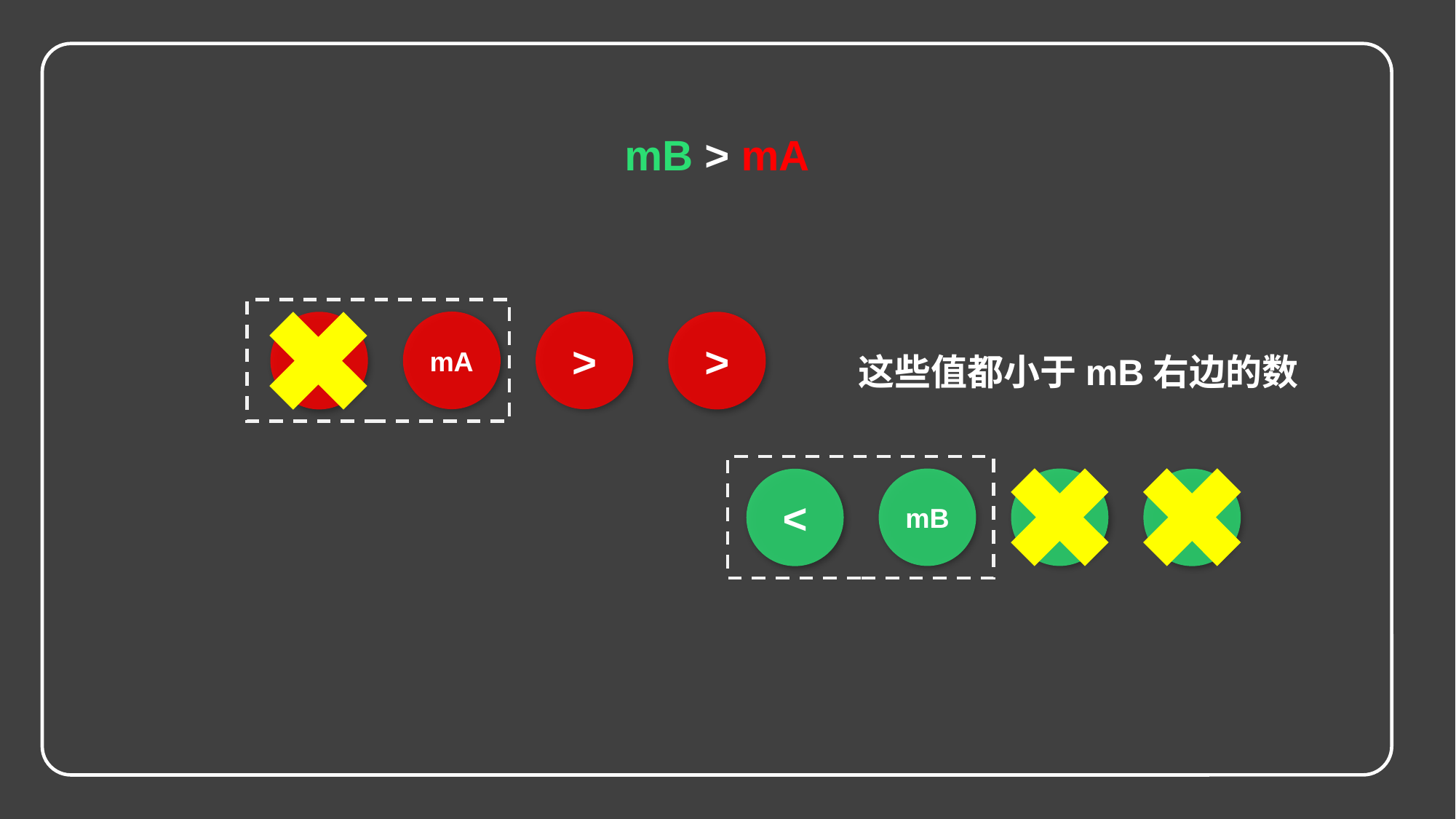

mB > mA

mA
>
<
>
这些值都小于mB右边的数

mB
>
<
>